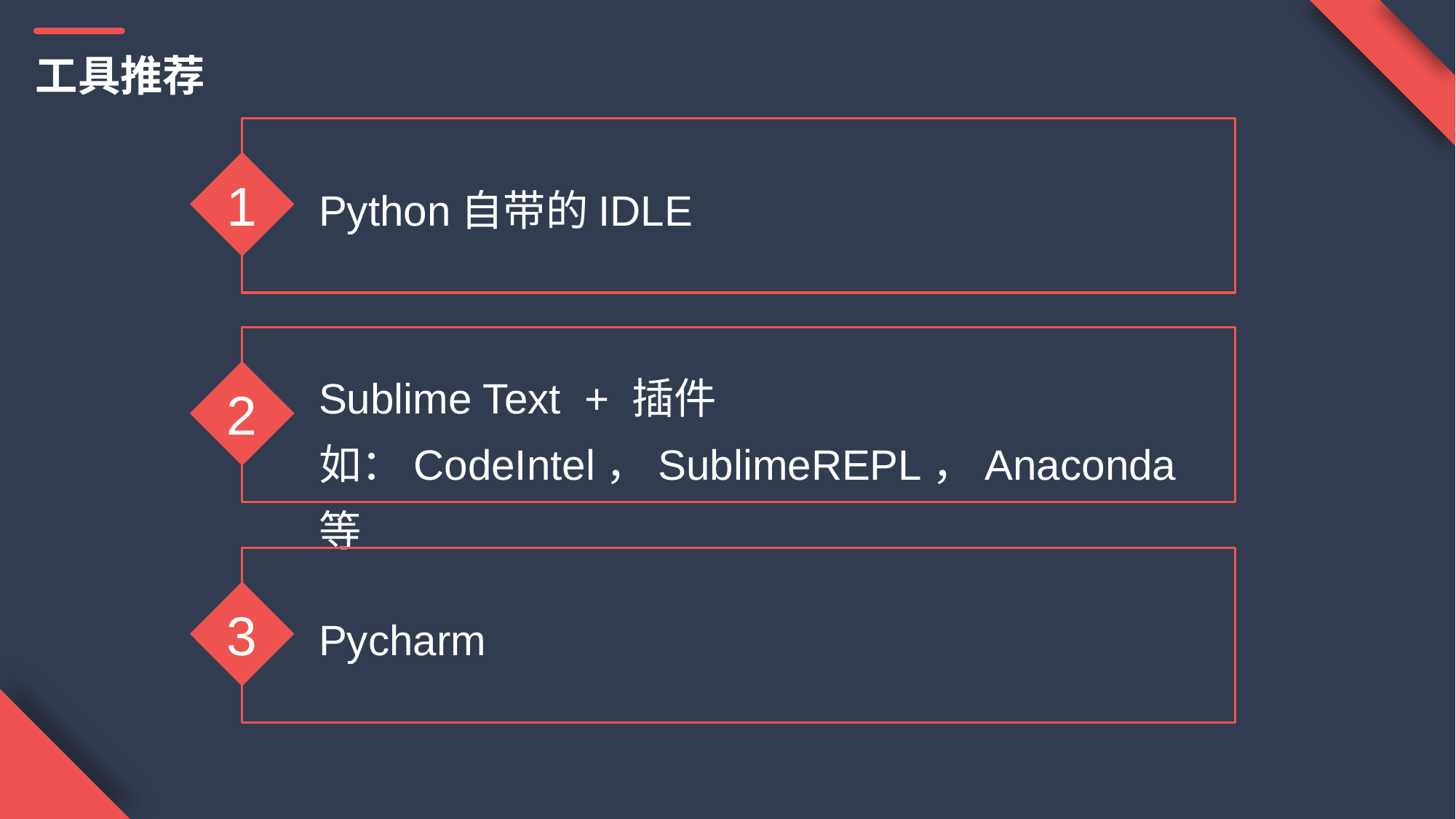

工具推荐

1
Python自带的IDLE
添加标题

Sublime Text  + 插件
如：CodeIntel，SublimeREPL，Anaconda等
2
添加标题

3
Pycharm
添加标题